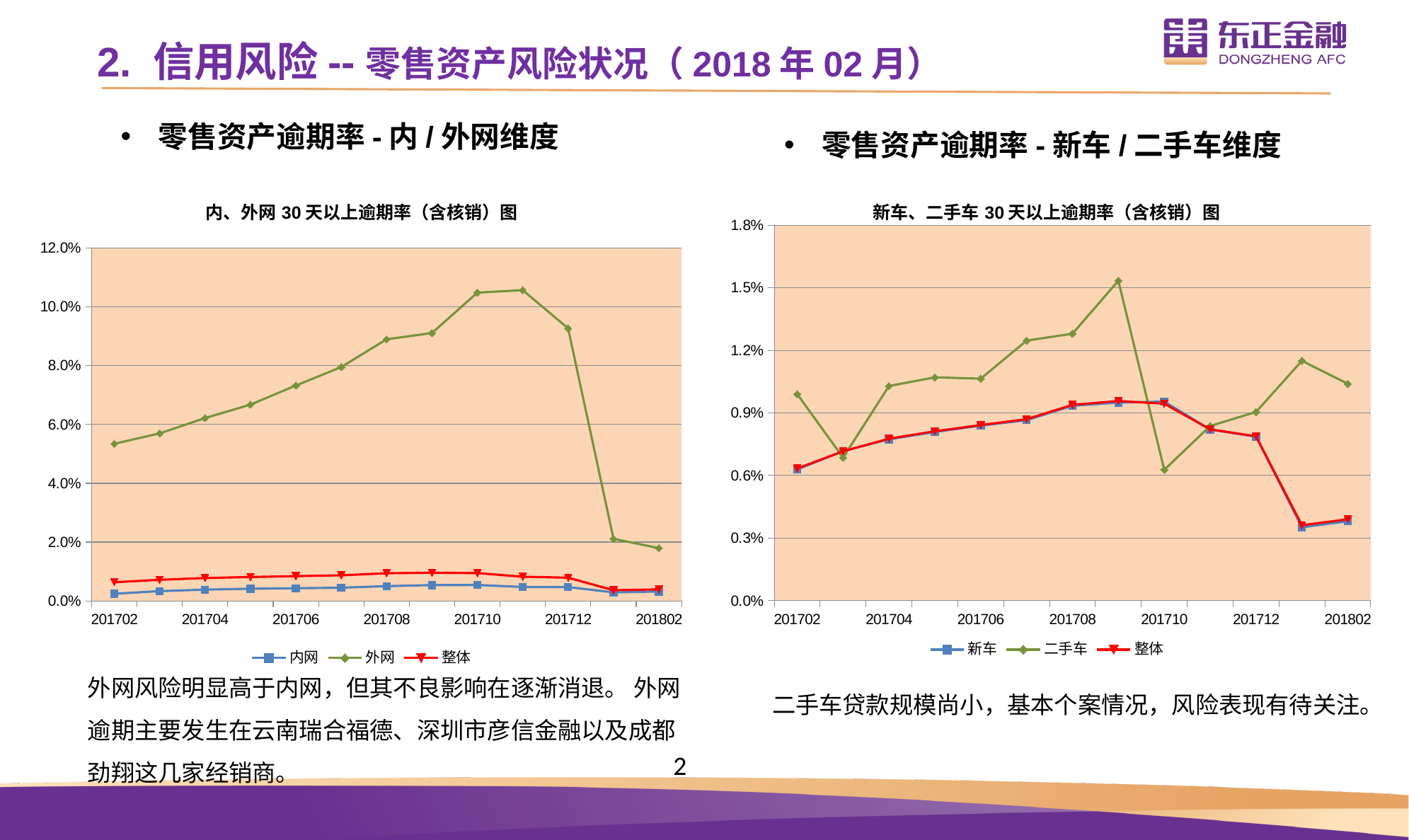

2. 信用风险--零售资产风险状况（2018年02月）
   零售资产逾期率-内/外网维度
   零售资产逾期率-新车/二手车维度

### Chart: 内、外网30天以上逾期率（含核销）图

| Category | 内网 | 外网 | 整体 |
|---|---|---|---|
| 201702 | 0.0024315259987755175 | 0.05344609106639772 | 0.006336450491200894 |
|  | 0.0033023459336458567 | 0.05699196106096643 | 0.0071611866642698535 |
| 201704 | 0.003821107092894016 | 0.06221719562758239 | 0.007764468119488712 |
|  | 0.004136510643920255 | 0.0667760356825281 | 0.008118755191171148 |
| 201706 | 0.004280708558703552 | 0.07328107438744673 | 0.008417021583642456 |
|  | 0.004465839057302017 | 0.07956833648262351 | 0.00870129595585866 |
| 201708 | 0.0050156127276549094 | 0.0890120332266097 | 0.009387219873174707 |
|  | 0.00535796333864344 | 0.0911416508582202 | 0.009569987499895877 |
| 201710 | 0.005390276165801198 | 0.10489498631504153 | 0.009442723051875095 |
|  | 0.0047238857476550695 | 0.10573110263024812 | 0.00821055990959477 |
| 201712 | 0.004685389914667082 | 0.09272124873812326 | 0.007881519215948351 |
|  | 0.0028929674550588168 | 0.0211029915517996 | 0.00361477511904724 |
| 201802 | 0.003171192285224185 | 0.01794473644617271 | 0.003900905936858624 |

### Chart: 新车、二手车30天以上逾期率（含核销）图

| Category | 新车 | 二手车 | 整体 |
|---|---|---|---|
| 201702 | 0.006288485635930773 | 0.00990296890063787 | 0.0063364504912008825 |
|  | 0.0071651990985243524 | 0.006856232239033483 | 0.0071611866642698535 |
| 201704 | 0.007731099739896043 | 0.010290553329249387 | 0.007764468119488712 |
|  | 0.008085426120240156 | 0.010707070278367701 | 0.008118755191171148 |
| 201706 | 0.008388225160495798 | 0.010643083866213621 | 0.008417021583642456 |
|  | 0.008652129102730636 | 0.012466845173186802 | 0.00870129595585866 |
| 201708 | 0.009344211721711902 | 0.012797438679738565 | 0.009387219873174707 |
|  | 0.00949667085304058 | 0.015336602386297702 | 0.009569987499895877 |
| 201710 | 0.00954268451236057 | 0.006271168643497171 | 0.009442723051875095 |
|  | 0.008206254972296571 | 0.008370436048826504 | 0.00821055990959477 |
| 201712 | 0.007853170281148432 | 0.009047488898165411 | 0.007881519215948351 |
|  | 0.0035158556224443335 | 0.011499187055337552 | 0.00361477511904724 |
| 201802 | 0.003809414630679561 | 0.01039566961958146 | 0.003900905936858624 |
外网风险明显高于内网，但其不良影响在逐渐消退。 外网逾期主要发生在云南瑞合福德、深圳市彦信金融以及成都劲翔这几家经销商。
二手车贷款规模尚小，基本个案情况，风险表现有待关注。